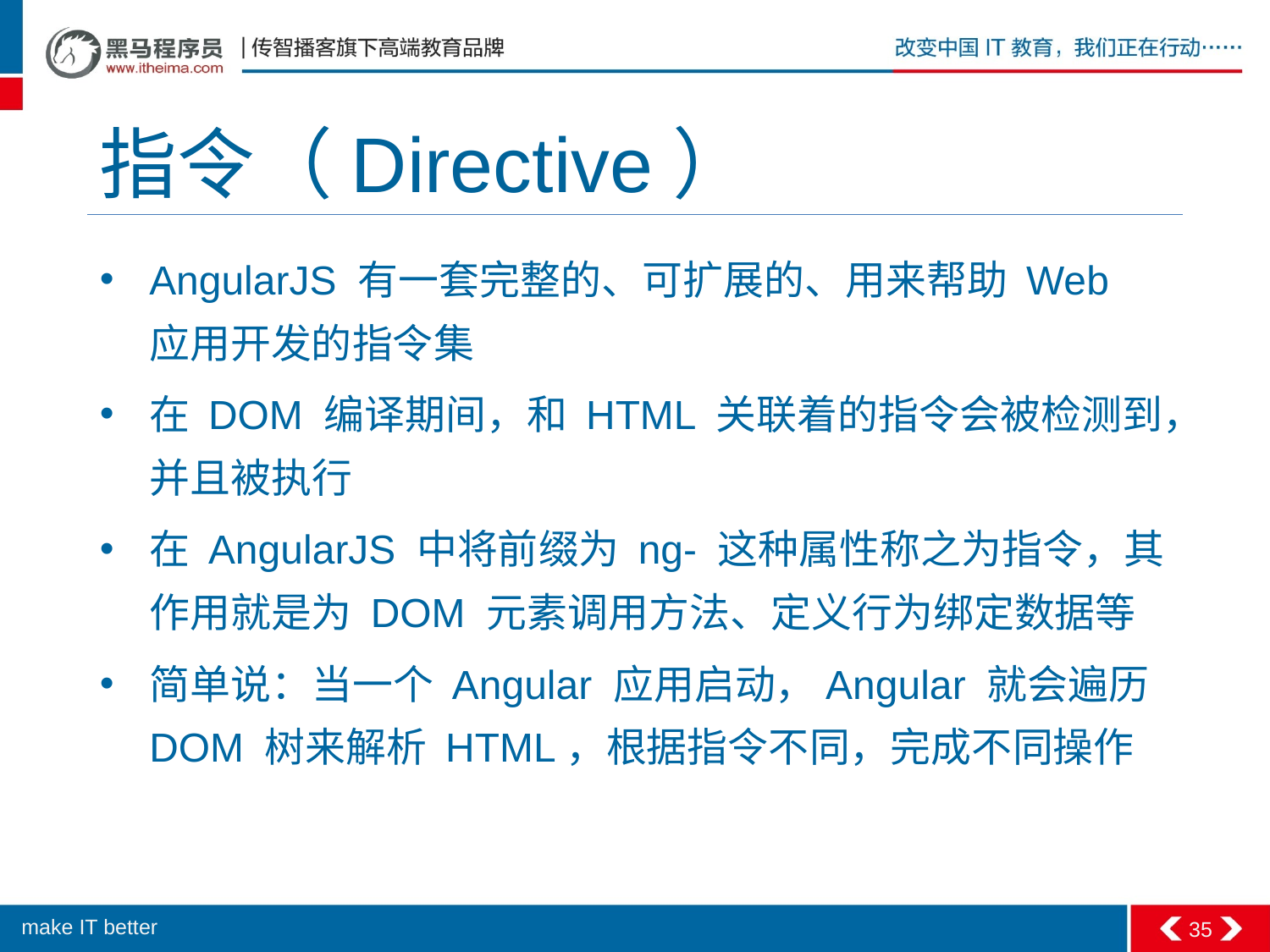

# 指令（Directive）
AngularJS 有一套完整的、可扩展的、用来帮助 Web 应用开发的指令集
在 DOM 编译期间，和 HTML 关联着的指令会被检测到，并且被执行
在 AngularJS 中将前缀为 ng- 这种属性称之为指令，其作用就是为 DOM 元素调用方法、定义行为绑定数据等
简单说：当一个 Angular 应用启动，Angular 就会遍历 DOM 树来解析 HTML，根据指令不同，完成不同操作
35

make IT better